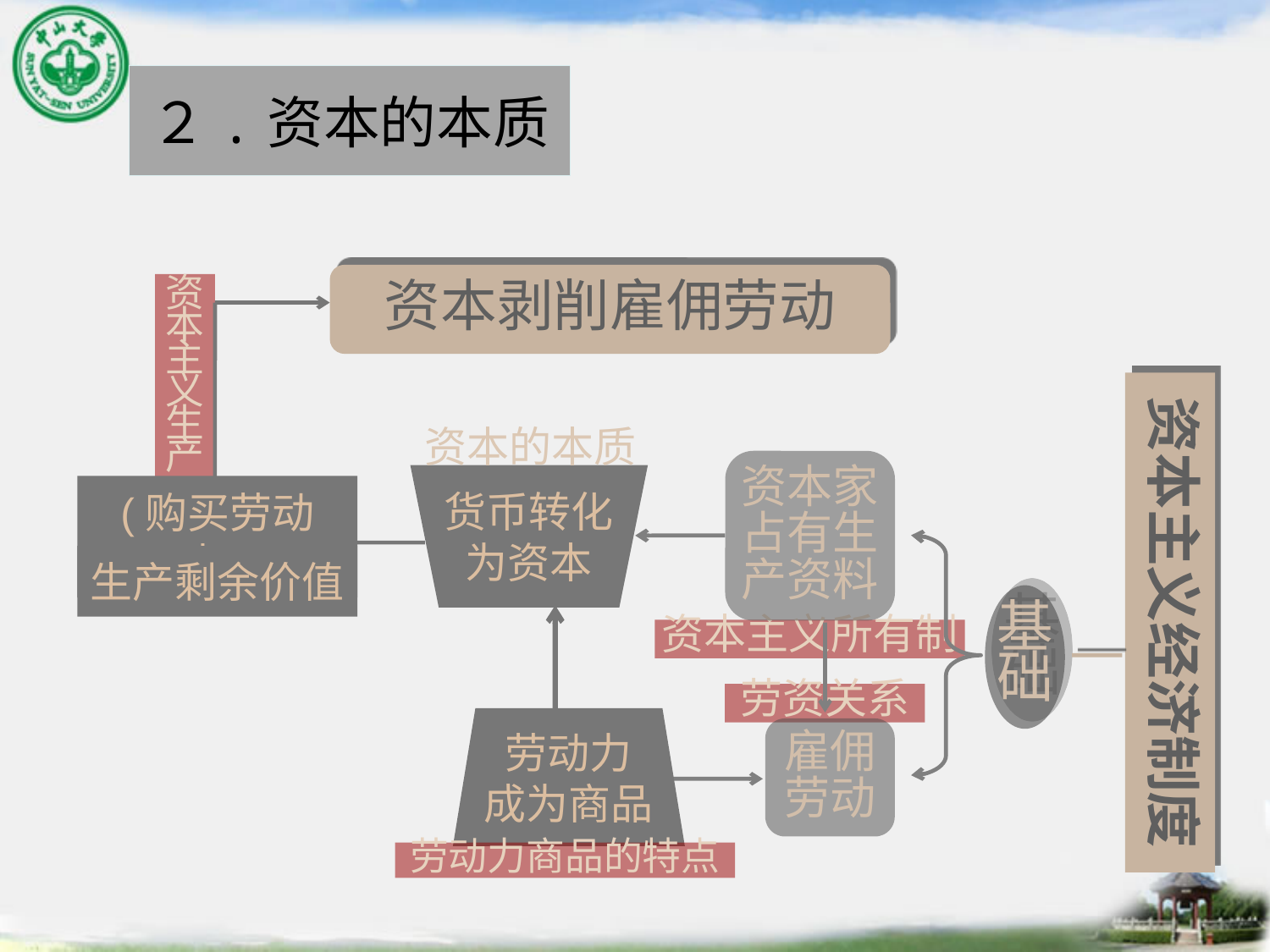

# ２.资本的本质
资本剥削雇佣劳动
资本主义生产

资本主义经济制度
资本的本质
资本家
占有生
产资料
货币转化
为资本
(购买劳动力)

生产剩余价值
基础

资本主义所有制

劳资关系
劳动力
成为商品
雇佣
劳动

劳动力商品的特点